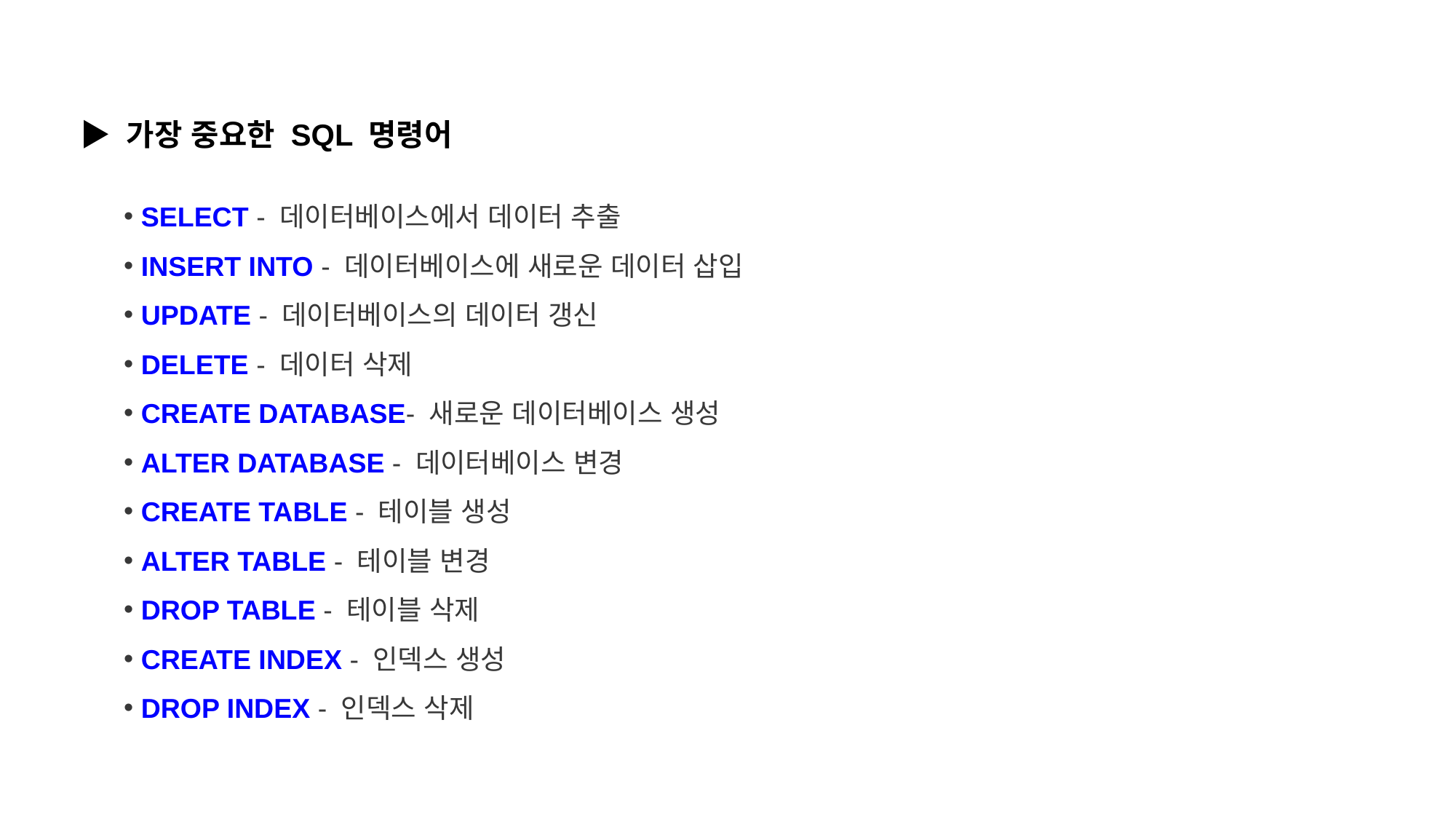

▶ 가장 중요한 SQL 명령어
 SELECT - 데이터베이스에서 데이터 추출
 INSERT INTO - 데이터베이스에 새로운 데이터 삽입
 UPDATE - 데이터베이스의 데이터 갱신
 DELETE - 데이터 삭제
 CREATE DATABASE- 새로운 데이터베이스 생성
 ALTER DATABASE - 데이터베이스 변경
 CREATE TABLE - 테이블 생성
 ALTER TABLE - 테이블 변경
 DROP TABLE - 테이블 삭제
 CREATE INDEX - 인덱스 생성
 DROP INDEX - 인덱스 삭제